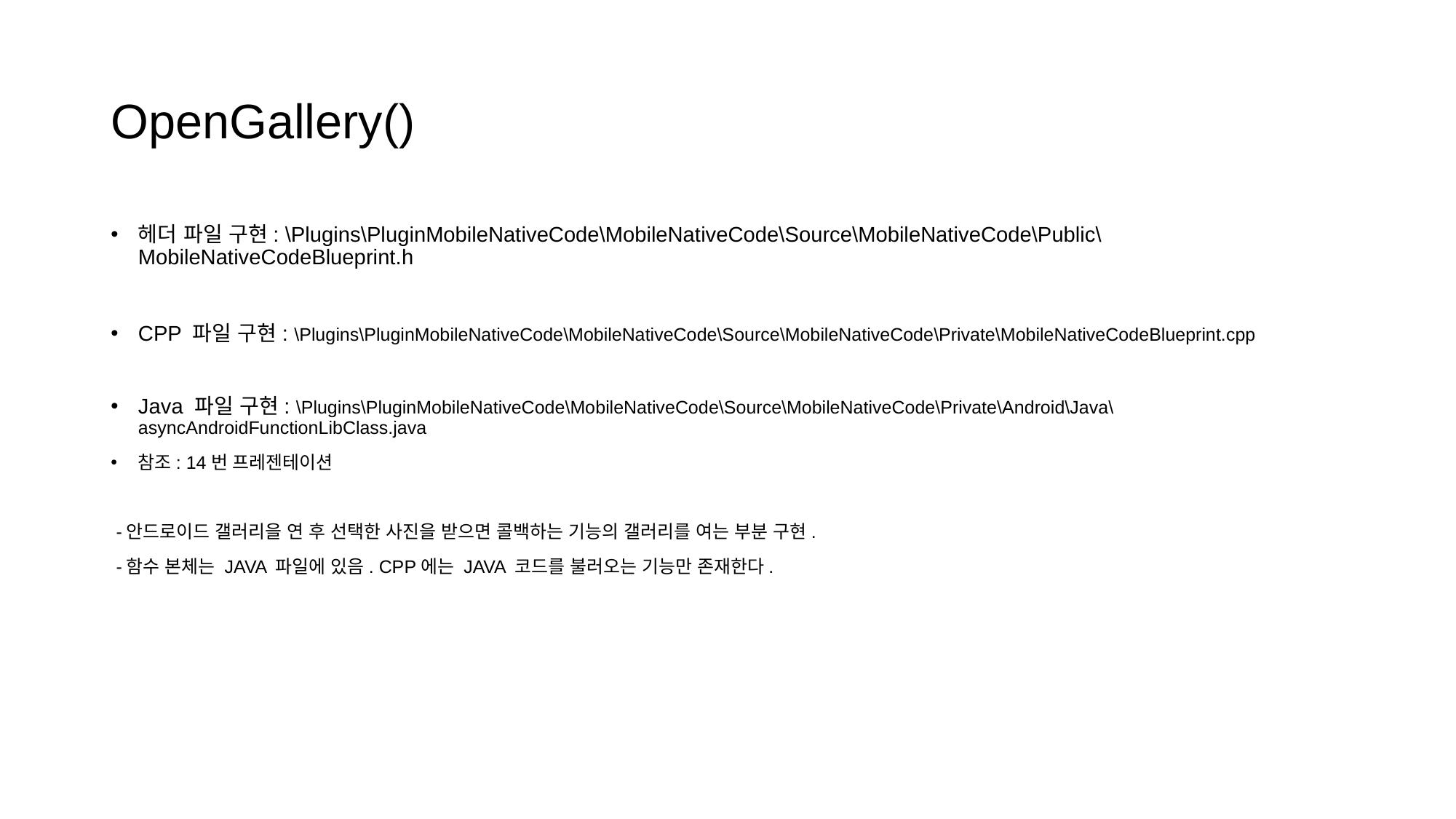

# OpenGallery()
헤더 파일 구현: \Plugins\PluginMobileNativeCode\MobileNativeCode\Source\MobileNativeCode\Public\MobileNativeCodeBlueprint.h

CPP 파일 구현: \Plugins\PluginMobileNativeCode\MobileNativeCode\Source\MobileNativeCode\Private\MobileNativeCodeBlueprint.cpp

Java 파일 구현: \Plugins\PluginMobileNativeCode\MobileNativeCode\Source\MobileNativeCode\Private\Android\Java\asyncAndroidFunctionLibClass.java
참조: 14번 프레젠테이션

 -안드로이드 갤러리을 연 후 선택한 사진을 받으면 콜백하는 기능의 갤러리를 여는 부분 구현.
 -함수 본체는 JAVA 파일에 있음. CPP에는 JAVA 코드를 불러오는 기능만 존재한다.